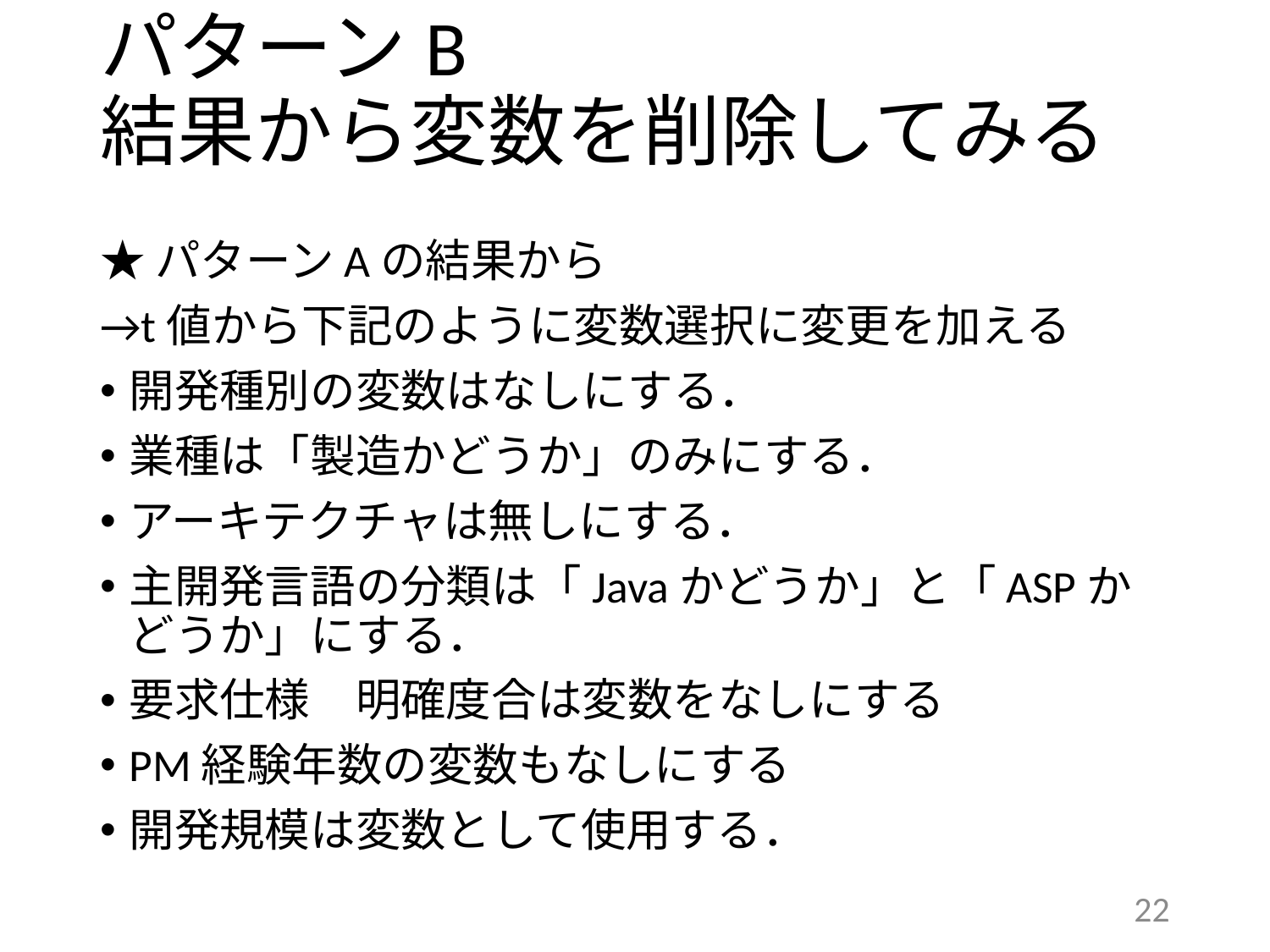

# パターンB 結果から変数を削除してみる
★パターンAの結果から
→t値から下記のように変数選択に変更を加える
開発種別の変数はなしにする．
業種は「製造かどうか」のみにする．
アーキテクチャは無しにする．
主開発言語の分類は「Javaかどうか」と「ASPかどうか」にする．
要求仕様　明確度合は変数をなしにする
PM経験年数の変数もなしにする
開発規模は変数として使用する．

22